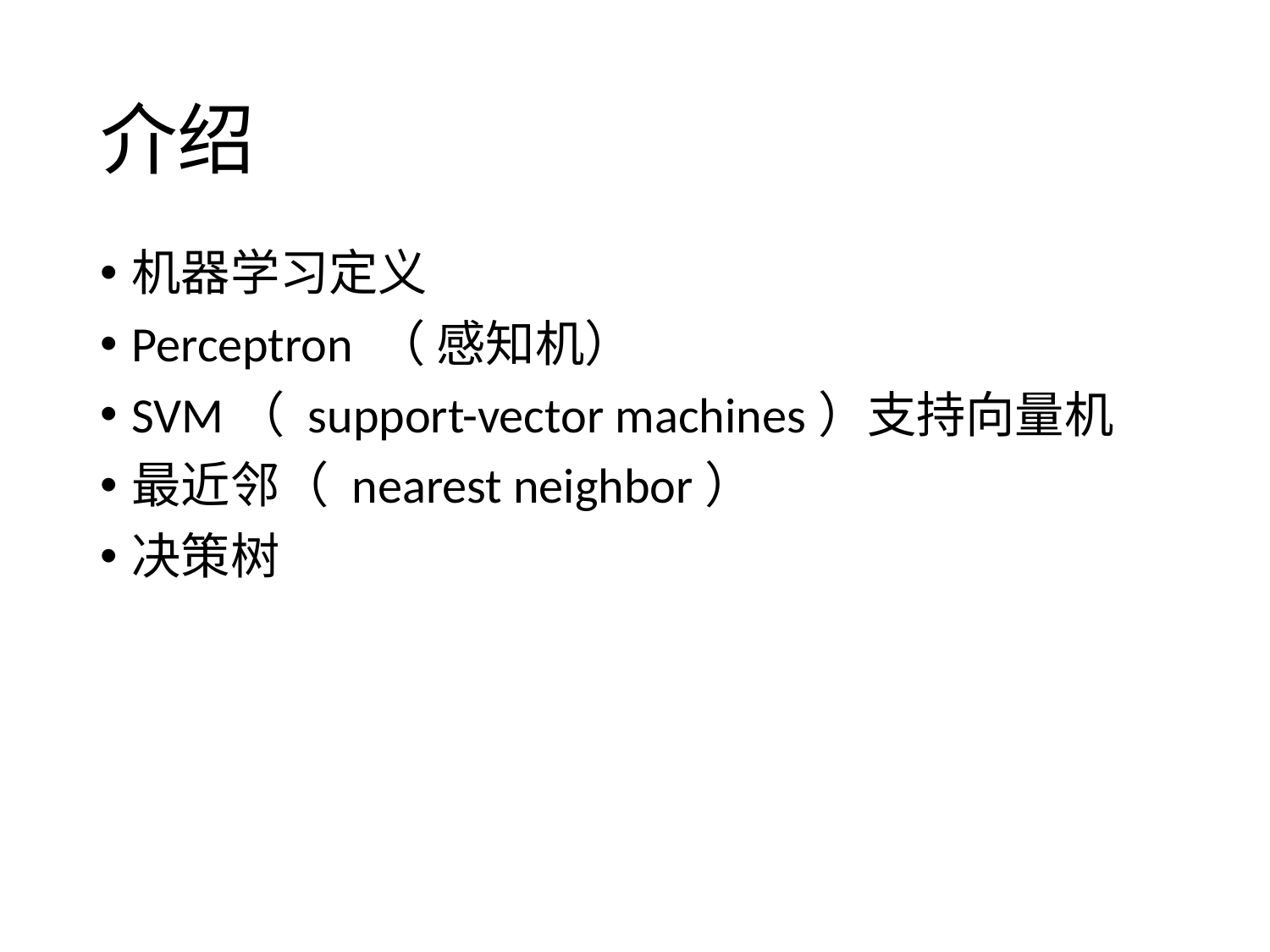

# 介绍
机器学习定义
Perceptron （ 感知机）
SVM（ support-vector machines）支持向量机
最近邻（ nearest neighbor）
决策树